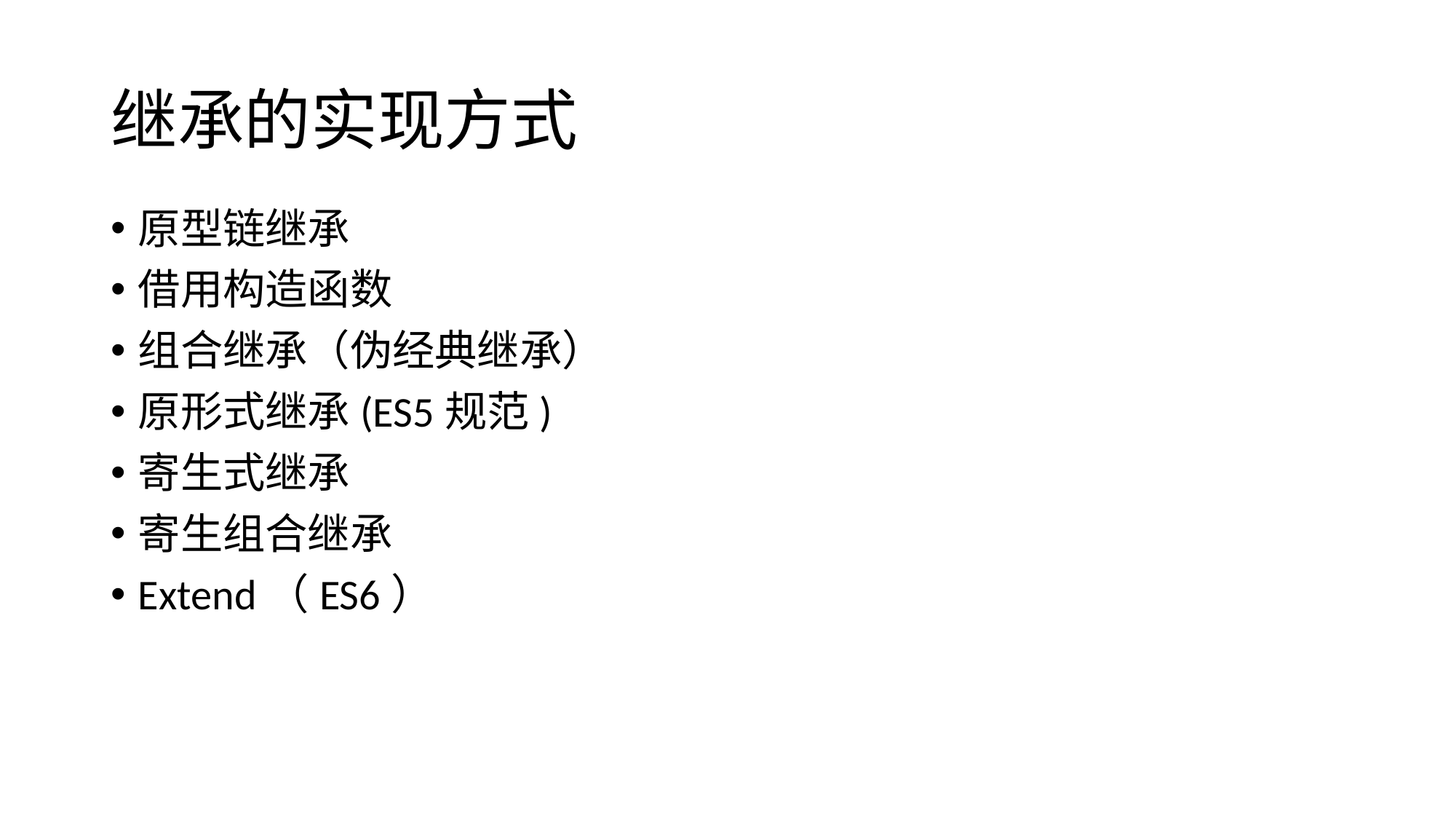

# 继承的实现方式
原型链继承
借用构造函数
组合继承（伪经典继承）
原形式继承(ES5规范)
寄生式继承
寄生组合继承
Extend（ES6）